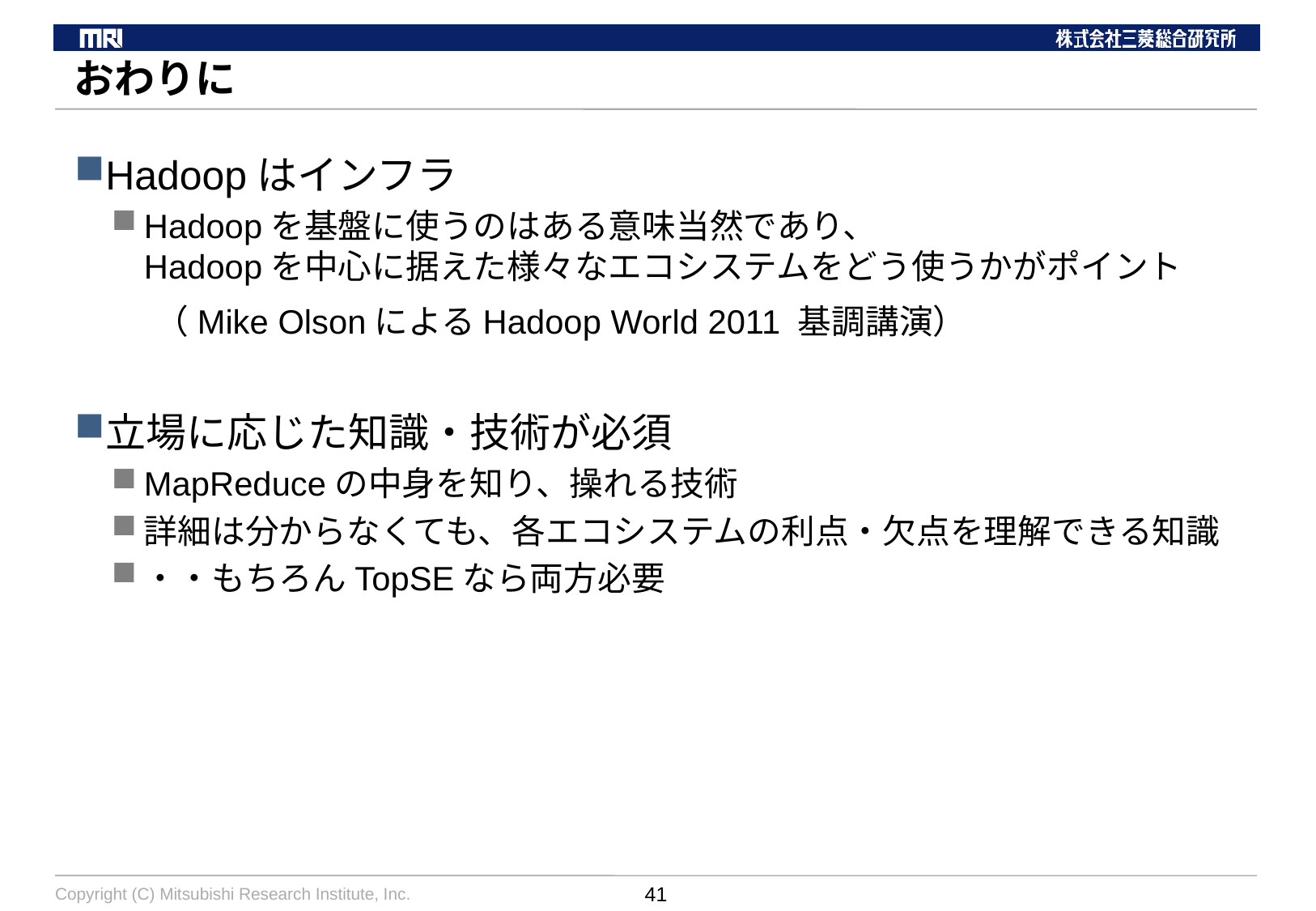

# おわりに
Hadoopはインフラ
Hadoopを基盤に使うのはある意味当然であり、
Hadoopを中心に据えた様々なエコシステムをどう使うかがポイント
　　（Mike OlsonによるHadoop World 2011 基調講演）

立場に応じた知識・技術が必須
MapReduceの中身を知り、操れる技術
詳細は分からなくても、各エコシステムの利点・欠点を理解できる知識
・・もちろんTopSEなら両方必要
Copyright (C) Mitsubishi Research Institute, Inc.
41